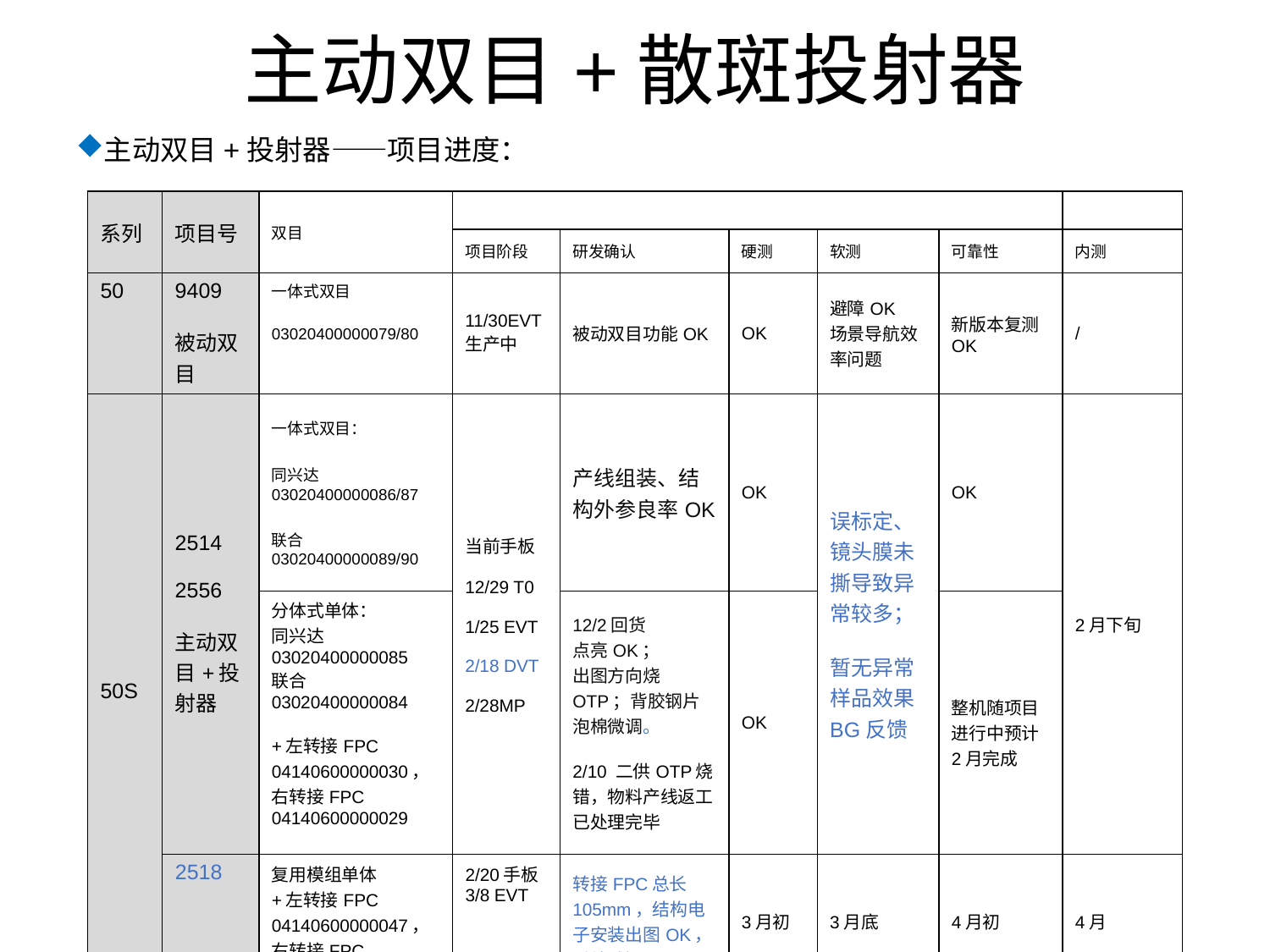

主动双目+散斑投射器
主动双目+投射器——项目进度：
| 系列 | 项目号 | 双目 |  |  |  |  |  |  |
| --- | --- | --- | --- | --- | --- | --- | --- | --- |
|  |  |  | 项目阶段 | 研发确认 | 硬测 | 软测 | 可靠性 | 内测 |
| 50 | 9409 被动双目 | 一体式双目 03020400000079/80 | 11/30EVT 生产中 | 被动双目功能OK | OK | 避障OK 场景导航效率问题 | 新版本复测OK | / |
| 50S | 2514 2556 主动双目+投射器 | 一体式双目： 同兴达03020400000086/87 联合 03020400000089/90 | 当前手板 12/29 T0 1/25 EVT 2/18 DVT 2/28MP | 产线组装、结构外参良率OK | OK | 误标定、镜头膜未撕导致异常较多； 暂无异常样品效果BG反馈 | OK | 2月下旬 |
|  |  | 分体式单体： 同兴达03020400000085 联合03020400000084 +左转接FPC 04140600000030，右转接FPC 04140600000029 |  | 12/2回货 点亮OK； 出图方向烧OTP；背胶钢片泡棉微调。 2/10 二供OTP烧错，物料产线返工已处理完毕 | OK |  | 整机随项目进行中预计2月完成 |  |
|  | 2518 | 复用模组单体 +左转接FPC 04140600000047，右转接FPC 04140600000048 | 2/20手板 3/8 EVT | 转接FPC总长105mm，结构电子安装出图OK，后续减短5mm | 3月初 | 3月底 | 4月初 | 4月 |